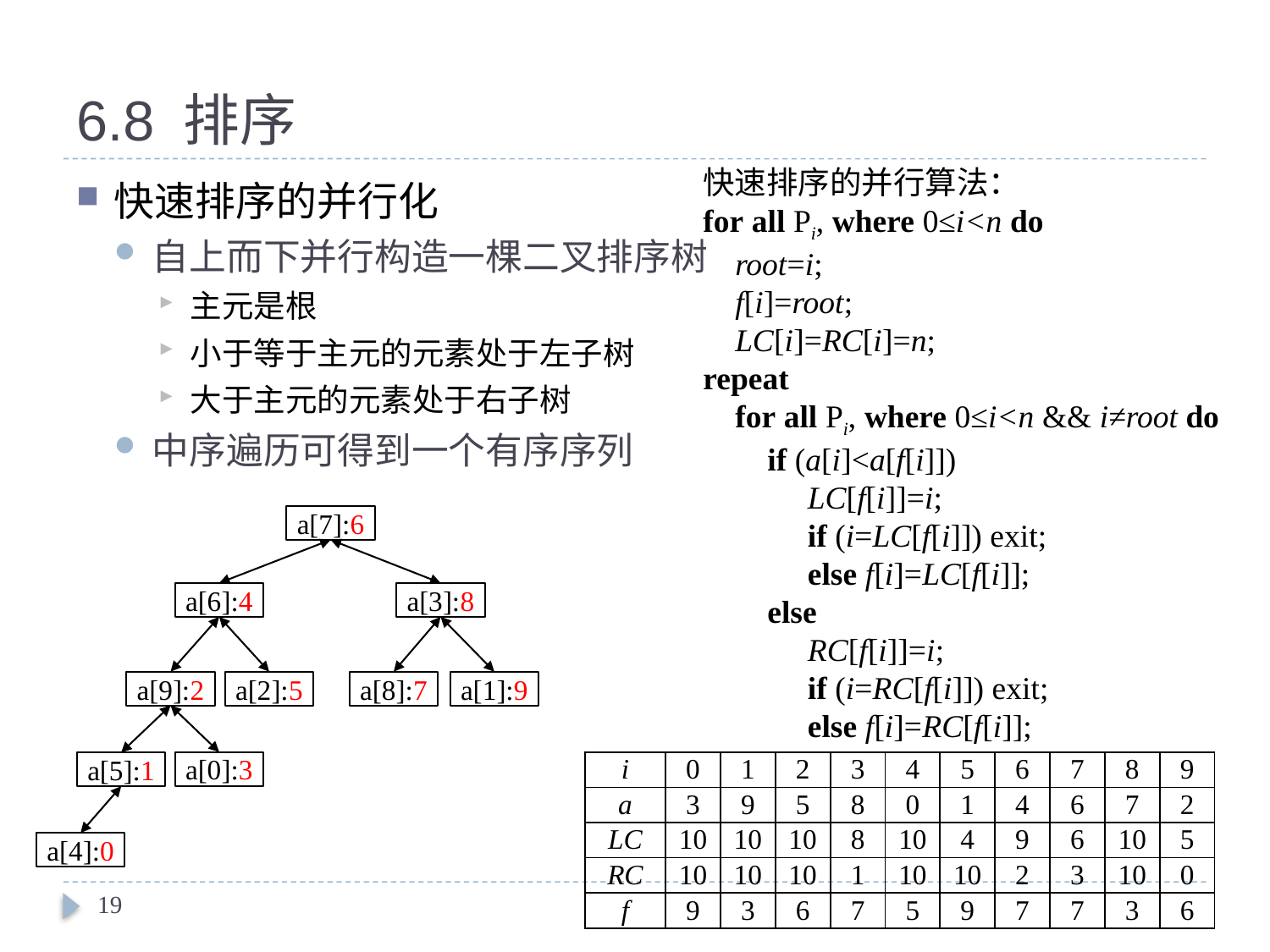

# 6.8 排序
快速排序的并行算法：
for all Pi, where 0≤i<n do
    root=i;
    f[i]=root;
    LC[i]=RC[i]=n;
repeat
    for all Pi, where 0≤i<n && i≠root do
        if (a[i]<a[f[i]])
             LC[f[i]]=i;
             if (i=LC[f[i]]) exit;
             else f[i]=LC[f[i]];
        else
             RC[f[i]]=i;
             if (i=RC[f[i]]) exit;
             else f[i]=RC[f[i]];
快速排序的并行化
自上而下并行构造一棵二叉排序树
主元是根
小于等于主元的元素处于左子树
大于主元的元素处于右子树
中序遍历可得到一个有序序列
a[7]:6
a[6]:4
a[3]:8
a[9]:2
a[2]:5
a[8]:7
a[1]:9
a[0]:3
| i | 0 | 1 | 2 | 3 | 4 | 5 | 6 | 7 | 8 | 9 |
| --- | --- | --- | --- | --- | --- | --- | --- | --- | --- | --- |
| a | 3 | 9 | 5 | 8 | 0 | 1 | 4 | 6 | 7 | 2 |
| LC | 10 | 10 | 10 | 8 | 10 | 4 | 9 | 6 | 10 | 5 |
| RC | 10 | 10 | 10 | 1 | 10 | 10 | 2 | 3 | 10 | 0 |
| f | 9 | 3 | 6 | 7 | 5 | 9 | 7 | 7 | 3 | 6 |
a[5]:1
a[4]:0
19